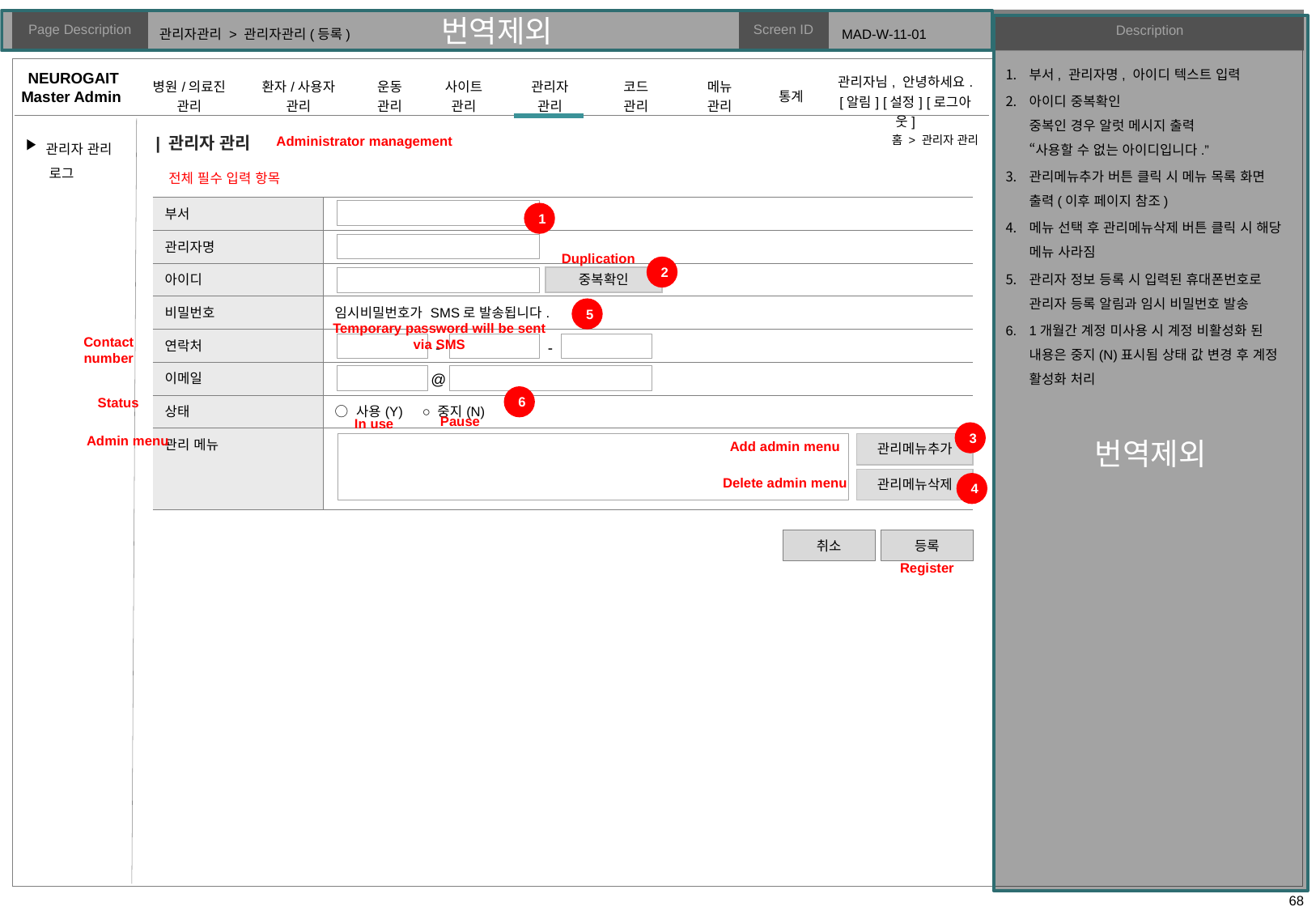

# 관리자관리 > 관리자관리(등록)
MAD-W-11-01
부서, 관리자명, 아이디 텍스트 입력
아이디 중복확인
중복인 경우 알럿 메시지 출력
“사용할 수 없는 아이디입니다.”
관리메뉴추가 버튼 클릭 시 메뉴 목록 화면 출력(이후 페이지 참조)
메뉴 선택 후 관리메뉴삭제 버튼 클릭 시 해당 메뉴 사라짐
관리자 정보 등록 시 입력된 휴대폰번호로 관리자 등록 알림과 임시 비밀번호 발송
1개월간 계정 미사용 시 계정 비활성화 된 내용은 중지(N)표시됨 상태 값 변경 후 계정 활성화 처리
| 관리자 관리
홈 > 관리자 관리
▶
Administrator management
전체 필수 입력 항목
| 부서 |  |
| --- | --- |
| 관리자명 |  |
| 아이디 |  |
| 비밀번호 | 임시비밀번호가 SMS로 발송됩니다. |
| 연락처 |  |
| 이메일 |  |
| 상태 | ○ 사용(Y) ○ 중지(N) |
| 관리 메뉴 |  |

1

Duplication
2

중복확인
5
Temporary password will be sent via SMS
-
-

Contact number
@

6
Status
Pause
In use
3
Admin menu

관리메뉴추가
Add admin menu
관리메뉴삭제
4
Delete admin menu
취소
등록
Register